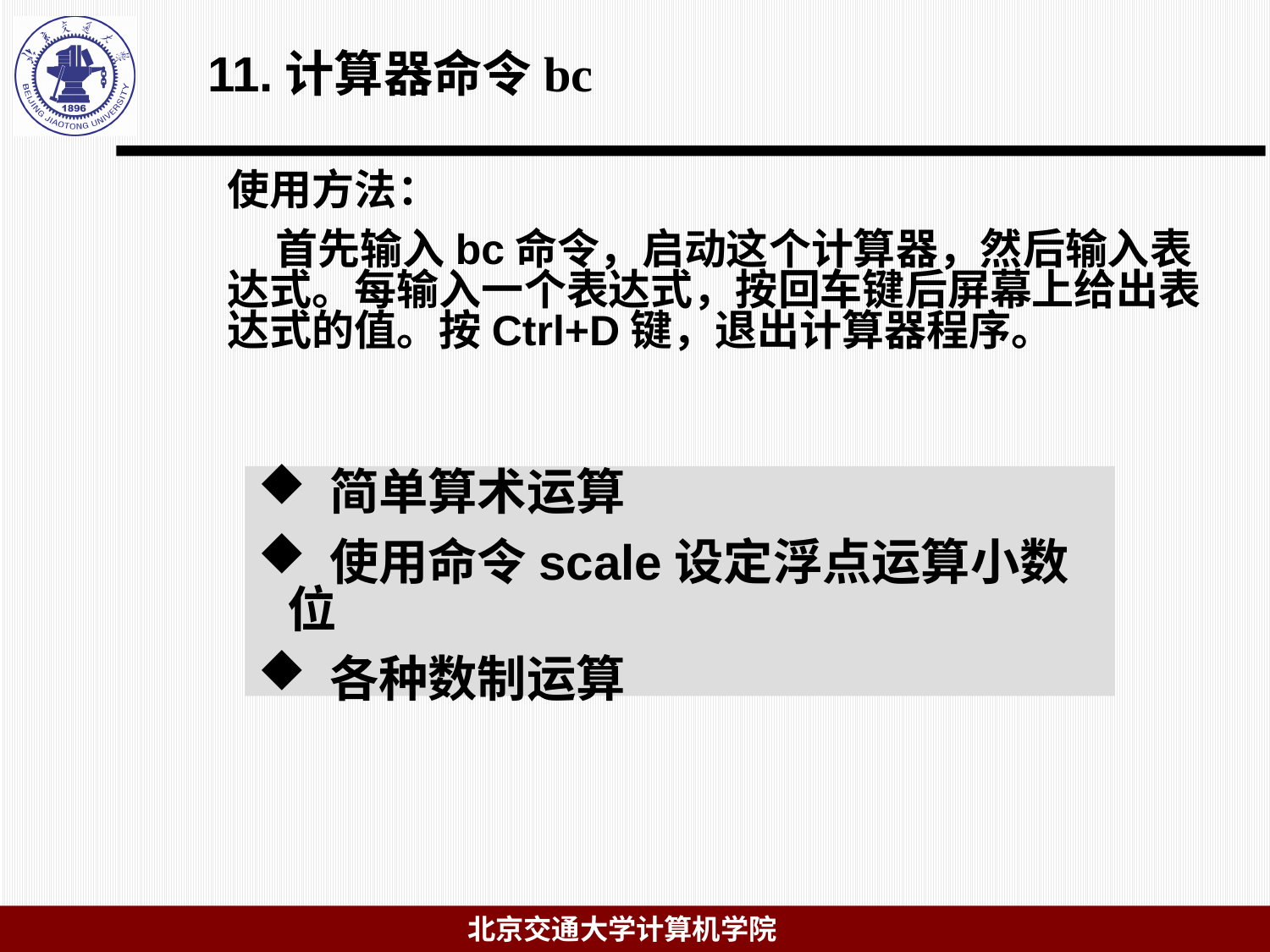

# 11.计算器命令bc
使用方法：
    首先输入bc命令，启动这个计算器，然后输入表达式。每输入一个表达式，按回车键后屏幕上给出表达式的值。按Ctrl+D键，退出计算器程序。
 简单算术运算
 使用命令scale设定浮点运算小数位
 各种数制运算